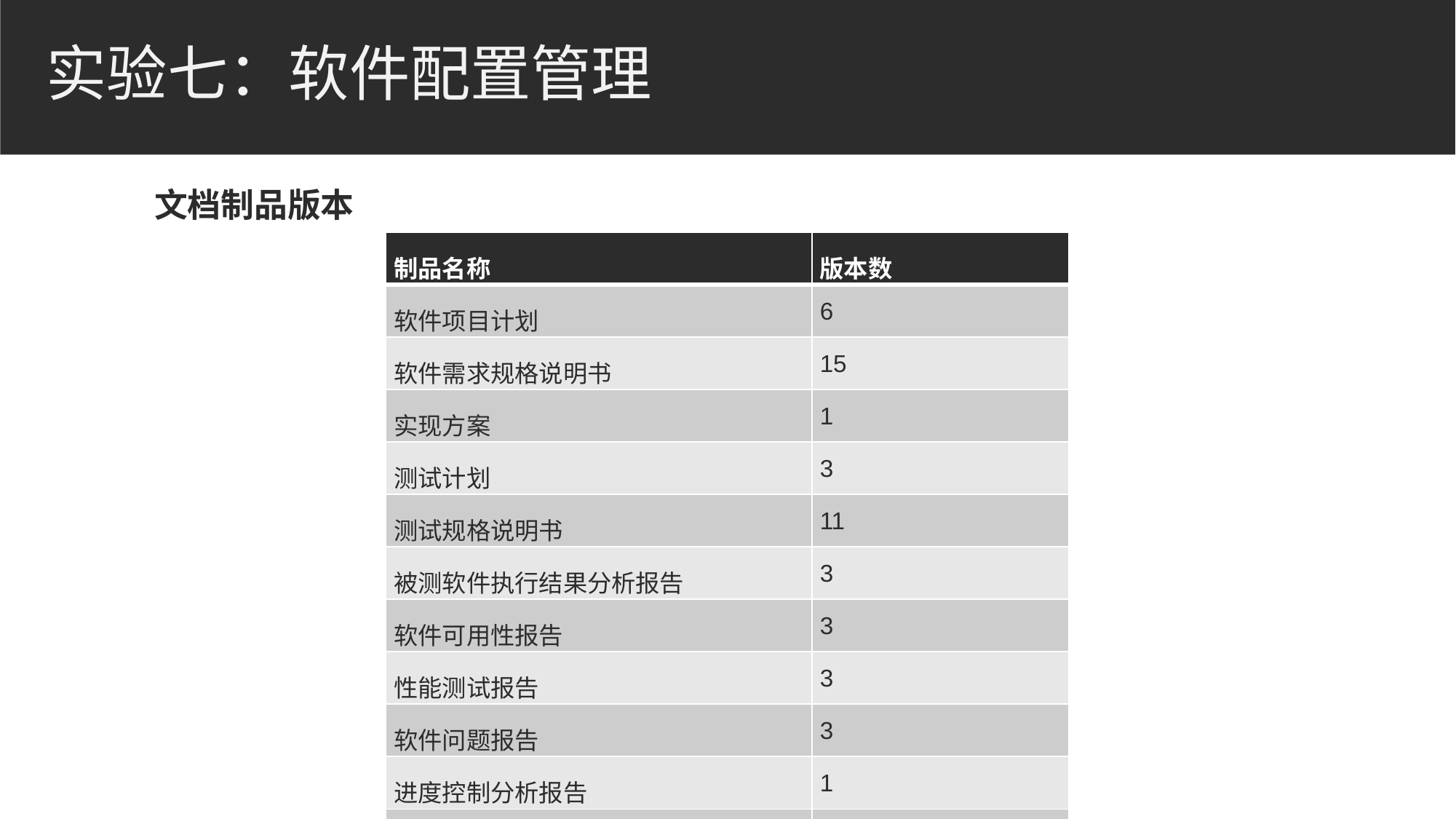

# 实验七：软件配置管理
文档制品版本

| 制品名称 | 版本数 |
| --- | --- |
| 软件项目计划 | 6 |
| 软件需求规格说明书 | 15 |
| 实现方案 | 1 |
| 测试计划 | 3 |
| 测试规格说明书 | 11 |
| 被测软件执行结果分析报告 | 3 |
| 软件可用性报告 | 3 |
| 性能测试报告 | 3 |
| 软件问题报告 | 3 |
| 进度控制分析报告 | 1 |
| 变更与管理分析报告 | 1 |
| 工作量统计分析报告 | 5 |